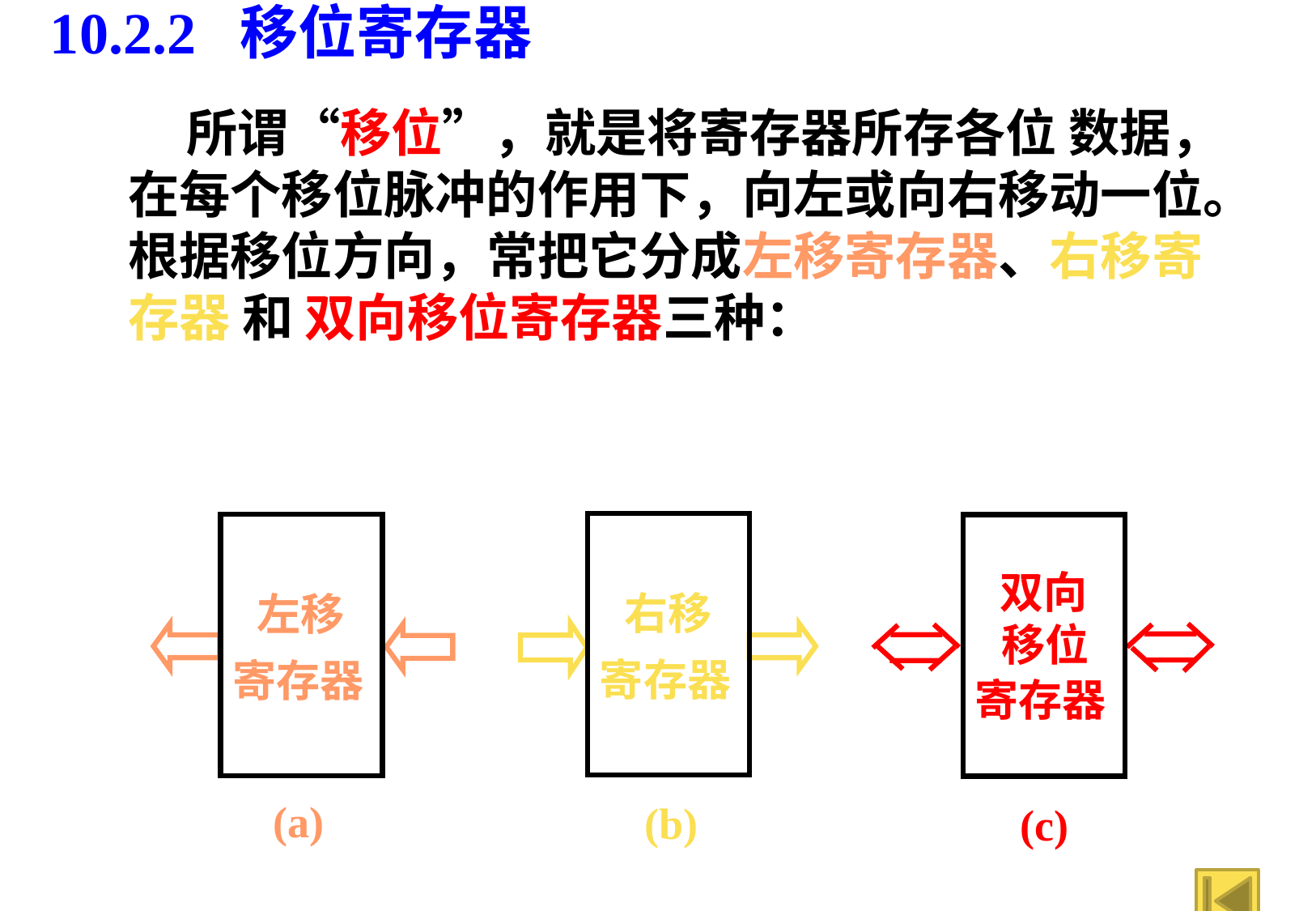

10.2.2  移位寄存器
    所谓“移位”，就是将寄存器所存各位 数据，在每个移位脉冲的作用下，向左或向右移动一位。根据移位方向，常把它分成左移寄存器、右移寄存器 和 双向移位寄存器三种：

右移
寄存器
(b)

左移
寄存器
(a)

双向
移位
寄存器
(c)